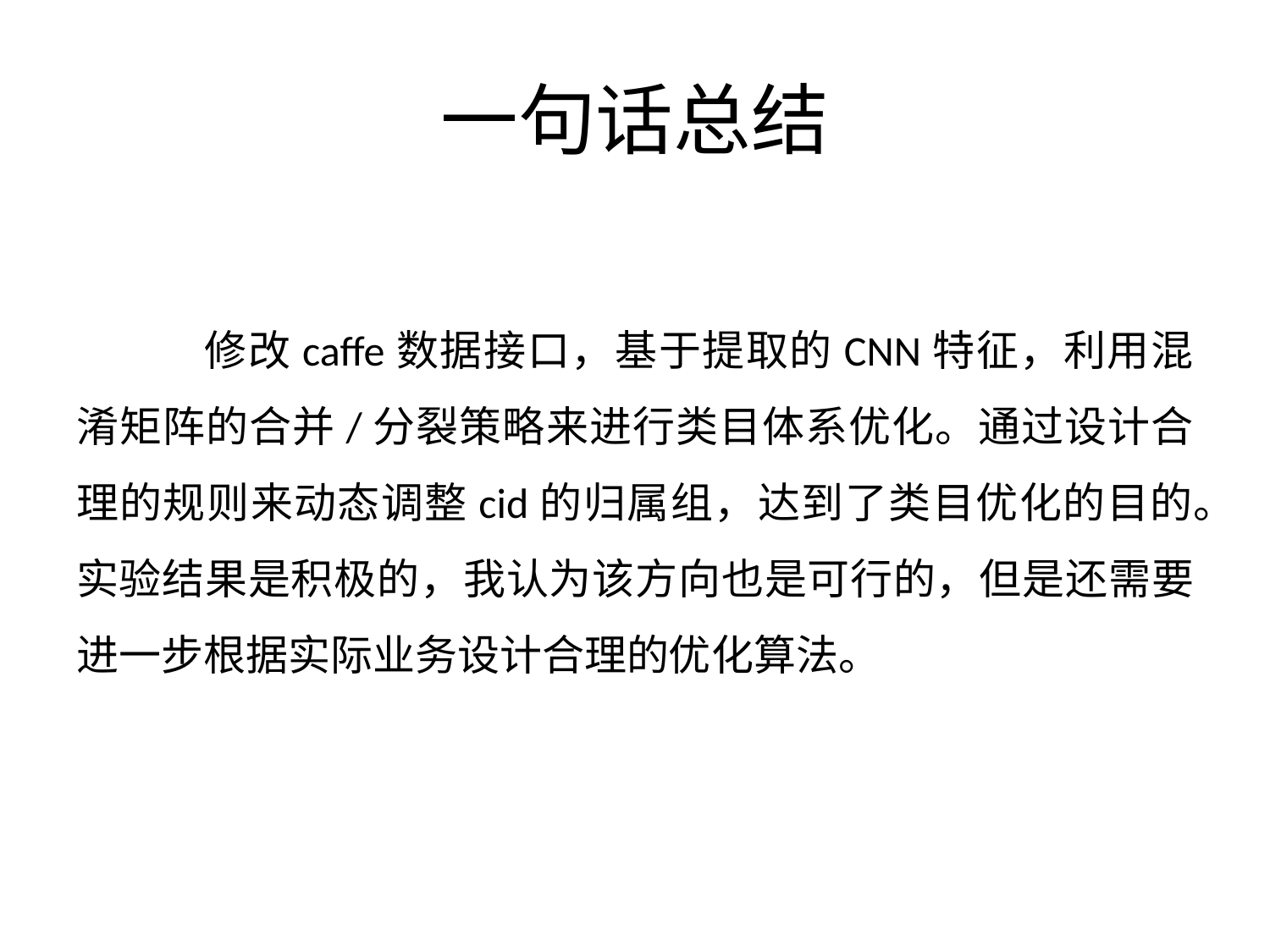

# 一句话总结
	修改caffe数据接口，基于提取的CNN特征，利用混淆矩阵的合并/分裂策略来进行类目体系优化。通过设计合理的规则来动态调整cid的归属组，达到了类目优化的目的。实验结果是积极的，我认为该方向也是可行的，但是还需要进一步根据实际业务设计合理的优化算法。